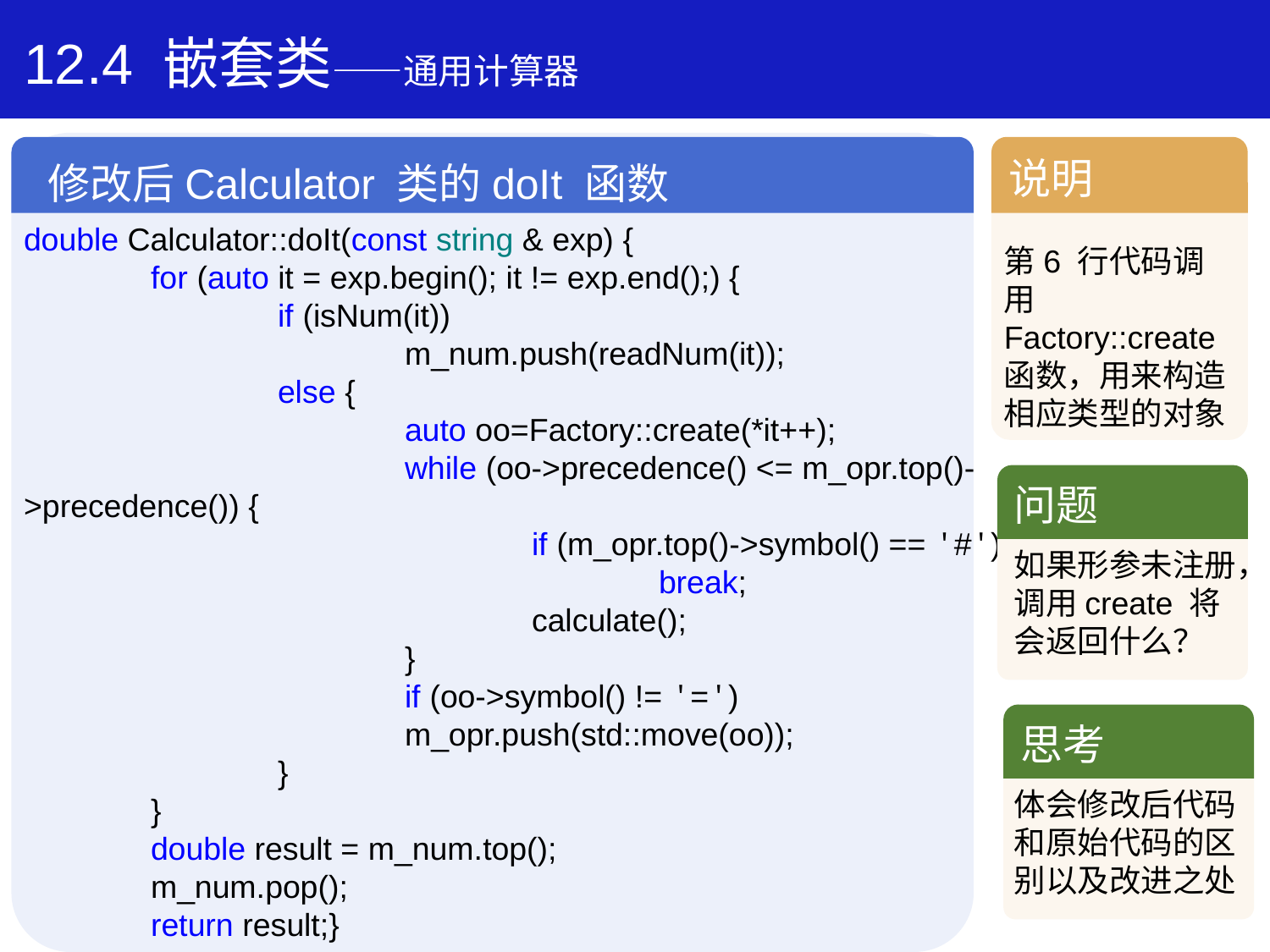

12.4 嵌套类——通用计算器

修改后Calculator 类的doIt 函数
说明

double Calculator::doIt(const string & exp) {
	for (auto it = exp.begin(); it != exp.end();) {
		if (isNum(it))
			m_num.push(readNum(it));
		else {
			auto oo=Factory::create(*it++);
			while (oo->precedence() <= m_opr.top()->precedence()) {
				if (m_opr.top()->symbol() == '#')
					break;
				calculate();
			}
			if (oo->symbol() != '=')
			m_opr.push(std::move(oo));
		}
	}
	double result = m_num.top();
	m_num.pop();
	return result;}
第6 行代码调用Factory::create 函数，用来构造相应类型的对象
问题

如果形参未注册，调用create 将会返回什么？
思考

体会修改后代码和原始代码的区别以及改进之处